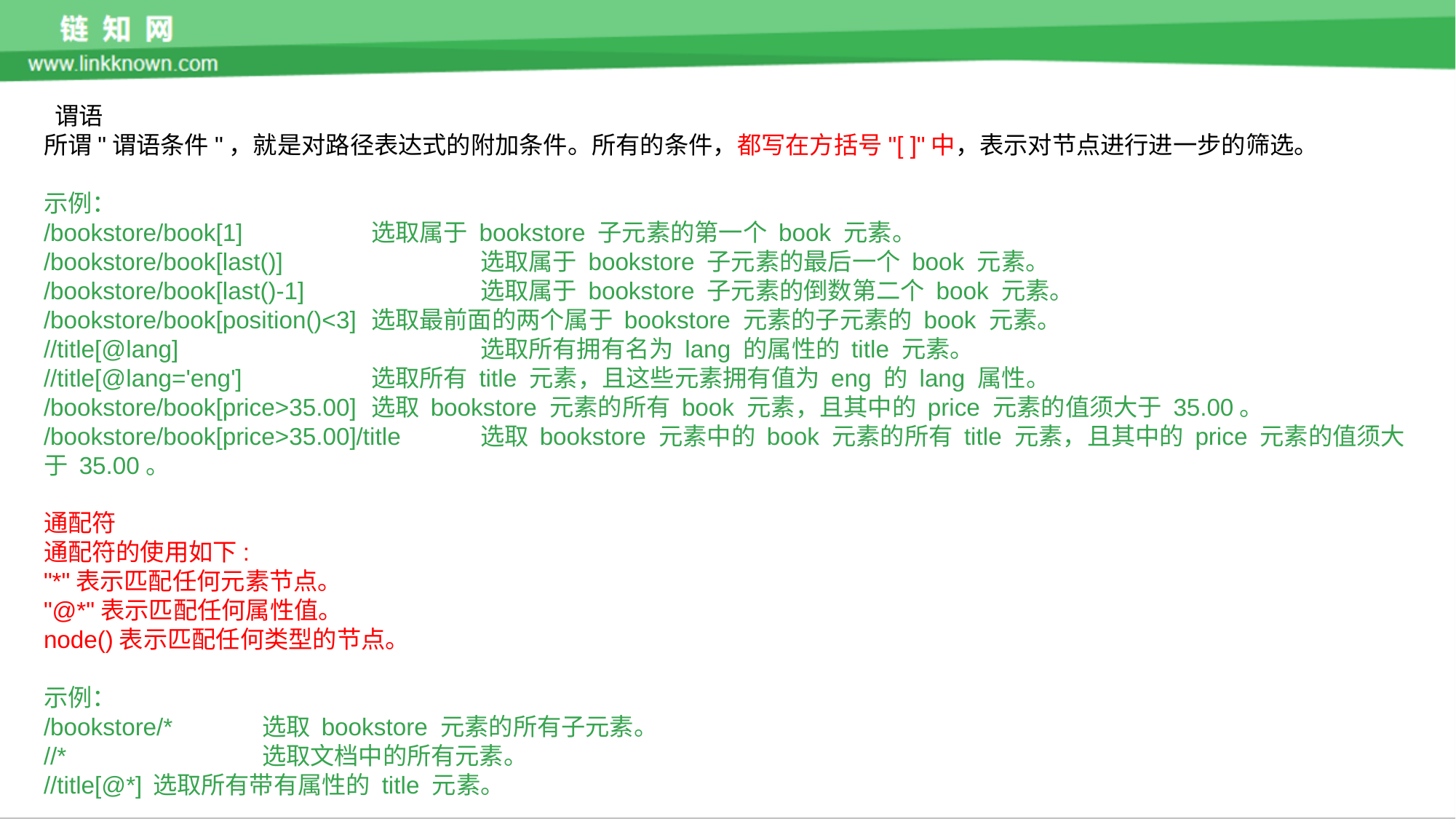

谓语
所谓"谓语条件"，就是对路径表达式的附加条件。所有的条件，都写在方括号"[ ]"中，表示对节点进行进一步的筛选。

示例：
/bookstore/book[1]		选取属于 bookstore 子元素的第一个 book 元素。
/bookstore/book[last()]		选取属于 bookstore 子元素的最后一个 book 元素。
/bookstore/book[last()-1]		选取属于 bookstore 子元素的倒数第二个 book 元素。
/bookstore/book[position()<3]	选取最前面的两个属于 bookstore 元素的子元素的 book 元素。
//title[@lang]			选取所有拥有名为 lang 的属性的 title 元素。
//title[@lang='eng']		选取所有 title 元素，且这些元素拥有值为 eng 的 lang 属性。
/bookstore/book[price>35.00]	选取 bookstore 元素的所有 book 元素，且其中的 price 元素的值须大于 35.00。
/bookstore/book[price>35.00]/title	选取 bookstore 元素中的 book 元素的所有 title 元素，且其中的 price 元素的值须大于 35.00。

通配符
通配符的使用如下:
"*"表示匹配任何元素节点。
"@*"表示匹配任何属性值。
node()表示匹配任何类型的节点。

示例：
/bookstore/*	选取 bookstore 元素的所有子元素。
//*		选取文档中的所有元素。
//title[@*]	选取所有带有属性的 title 元素。